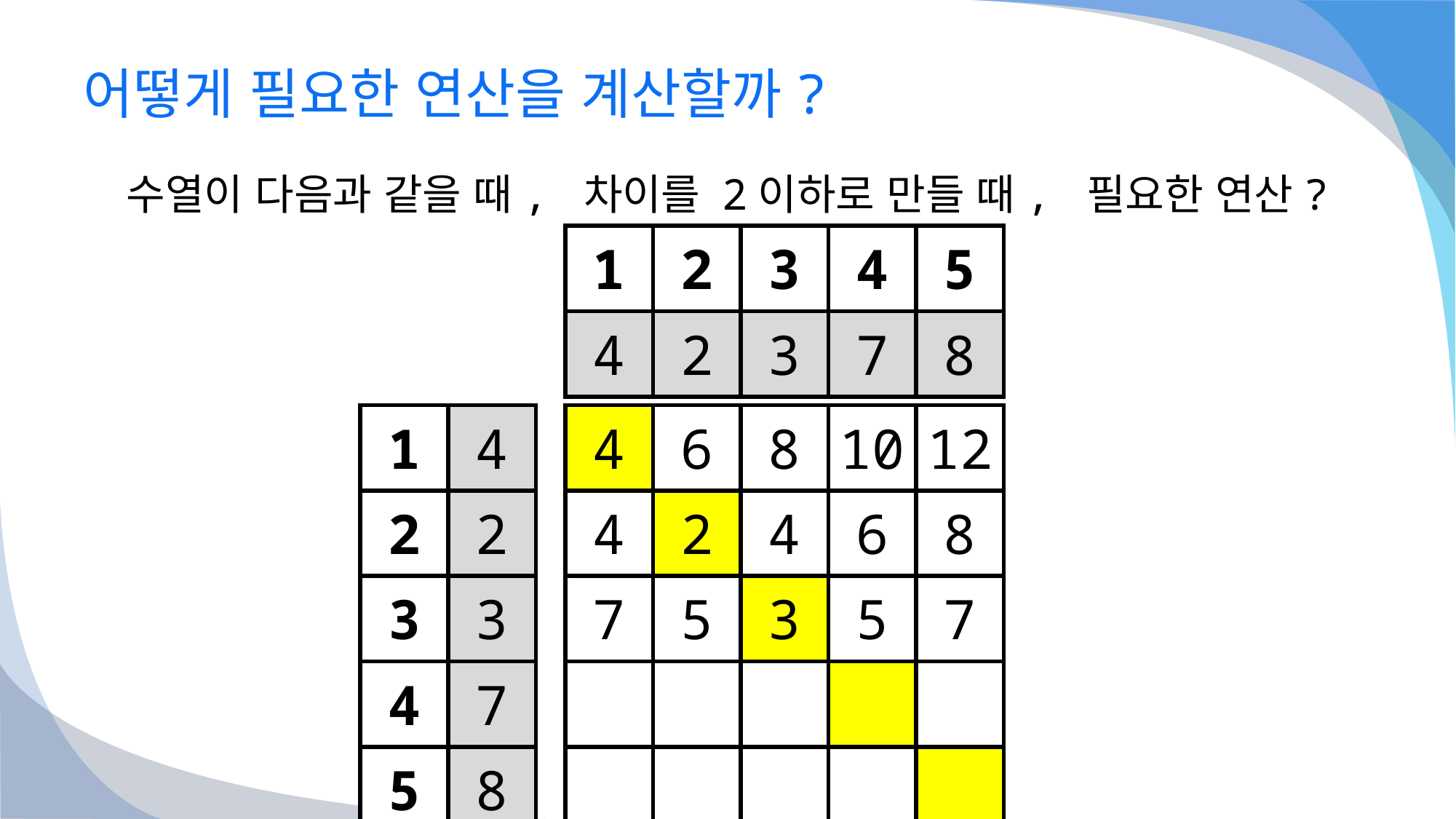

# 어떻게 필요한 연산을 계산할까?
수열이 다음과 같을 때, 차이를 2이하로 만들 때, 필요한 연산?
| 1 | 2 | 3 | 4 | 5 |
| --- | --- | --- | --- | --- |
| 4 | 2 | 3 | 7 | 8 |
| 1 | 4 |
| --- | --- |
| 2 | 2 |
| 3 | 3 |
| 4 | 7 |
| 5 | 8 |
| 4 | 6 | 8 | 10 | 12 |
| --- | --- | --- | --- | --- |
| 4 | 2 | 4 | 6 | 8 |
| 7 | 5 | 3 | 5 | 7 |
|  |  |  |  |  |
|  |  |  |  |  |